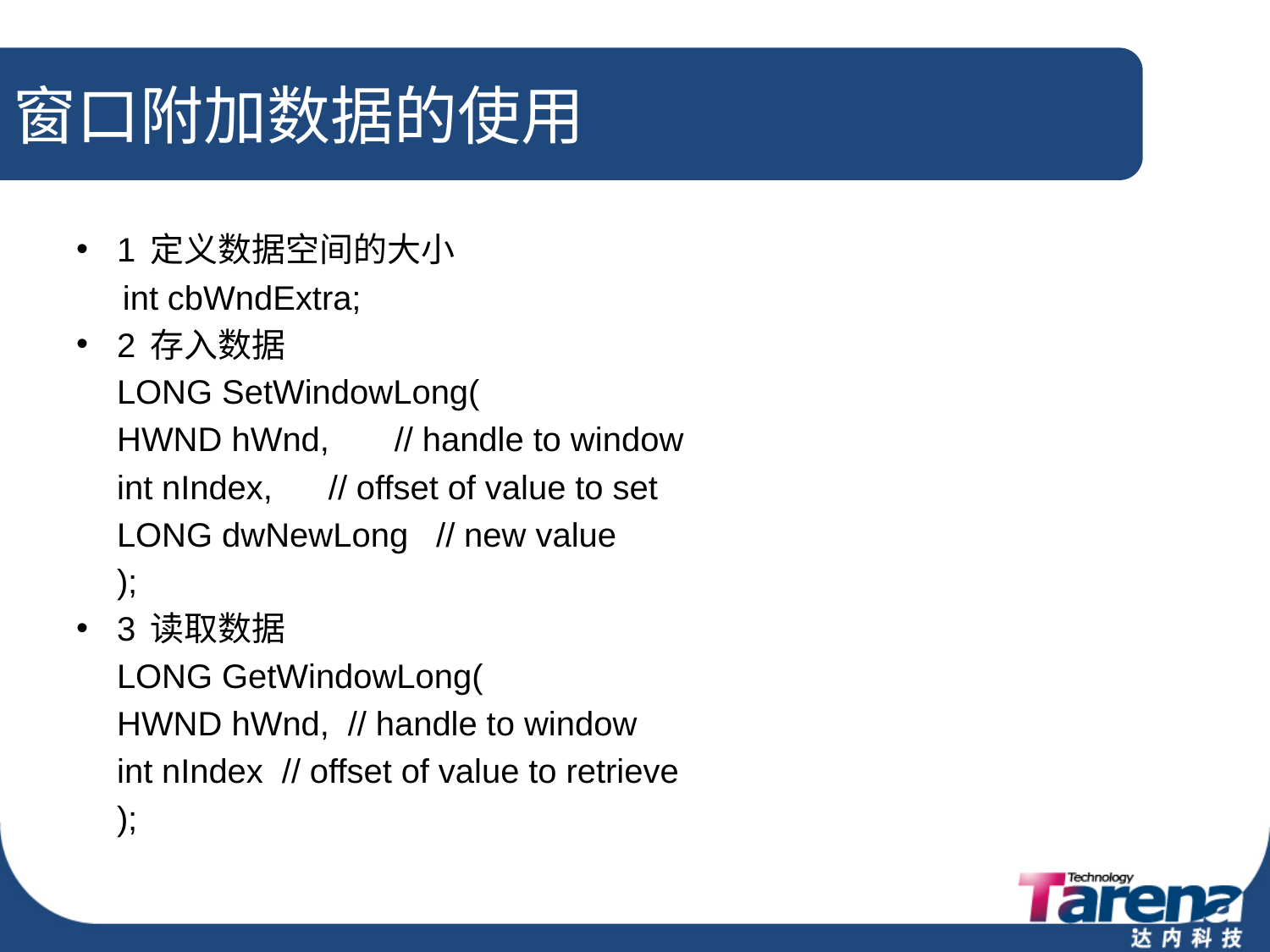

# 窗口附加数据的使用
1 定义数据空间的大小
     int cbWndExtra;
2 存入数据
   	LONG SetWindowLong(
		HWND hWnd,       // handle to window
		int nIndex,      // offset of value to set
		LONG dwNewLong   // new value
	);
3 读取数据
  	LONG GetWindowLong(
		HWND hWnd,  // handle to window
		int nIndex  // offset of value to retrieve
	);